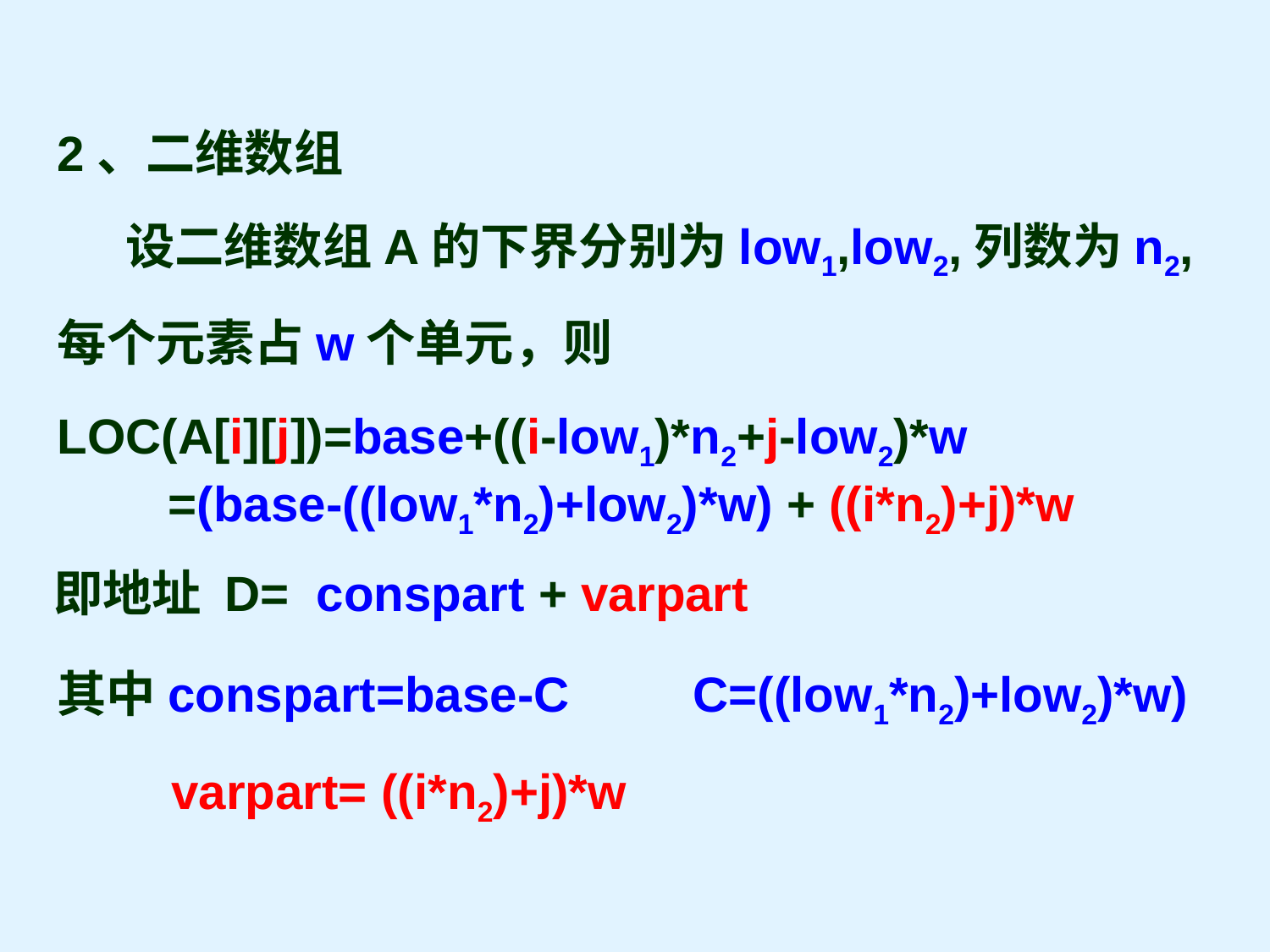

2、二维数组
     设二维数组A的下界分别为low1,low2,列数为n2,每个元素占w个单元，则
LOC(A[i][j])=base+((i-low1)*n2+j-low2)*w
=(base-((low1*n2)+low2)*w) + ((i*n2)+j)*w
即地址 D=  conspart + varpart
其中conspart=base-C         C=((low1*n2)+low2)*w)
        varpart= ((i*n2)+j)*w